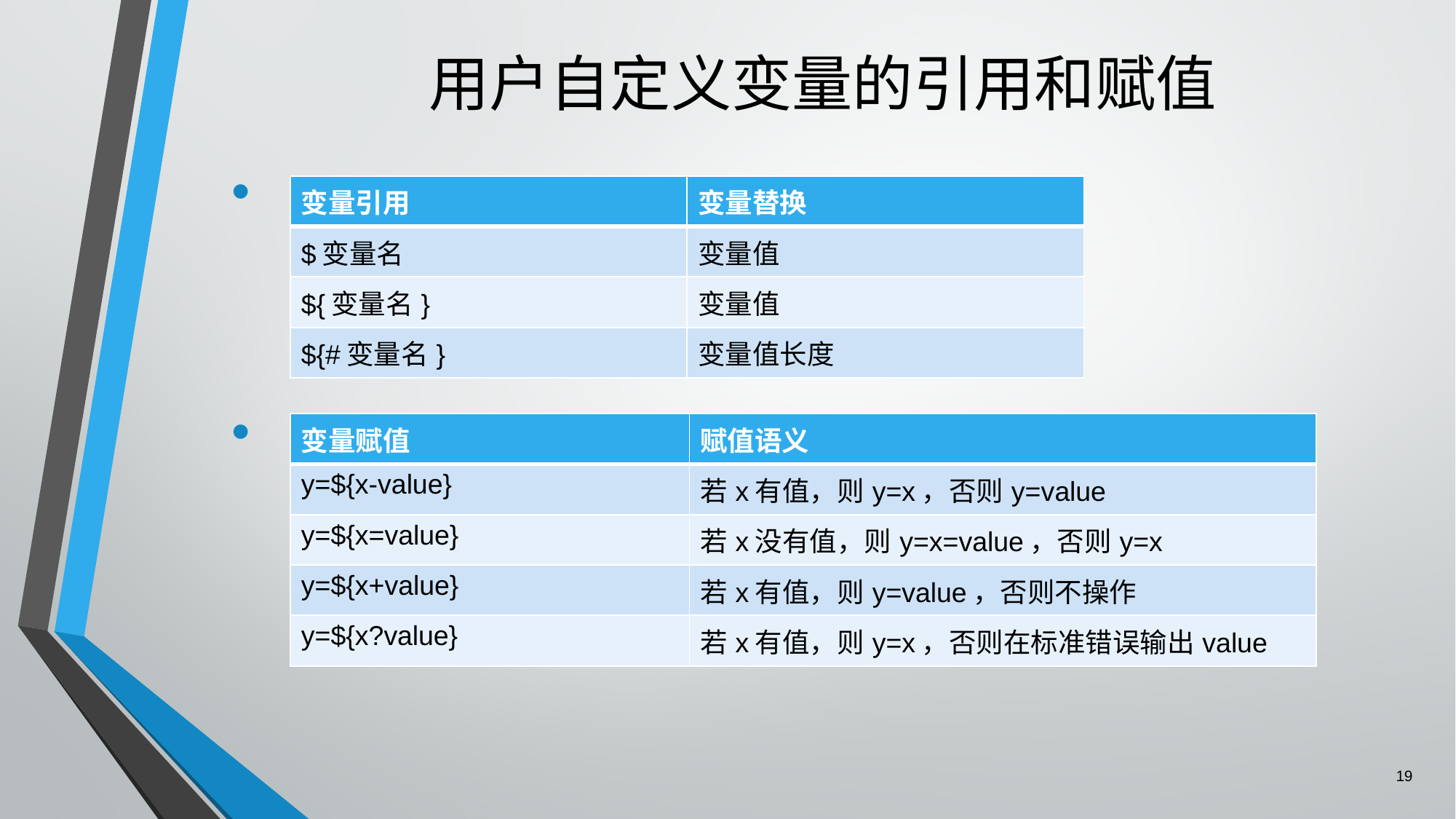

# 用户自定义变量的引用和赋值

| 变量引用 | 变量替换 |
| --- | --- |
| $变量名 | 变量值 |
| ${变量名} | 变量值 |
| ${#变量名} | 变量值长度 |
| 变量赋值 | 赋值语义 |
| --- | --- |
| y=${x-value} | 若x有值，则y=x，否则y=value |
| y=${x=value} | 若x没有值，则y=x=value，否则y=x |
| y=${x+value} | 若x有值，则y=value，否则不操作 |
| y=${x?value} | 若x有值，则y=x，否则在标准错误输出value |
19